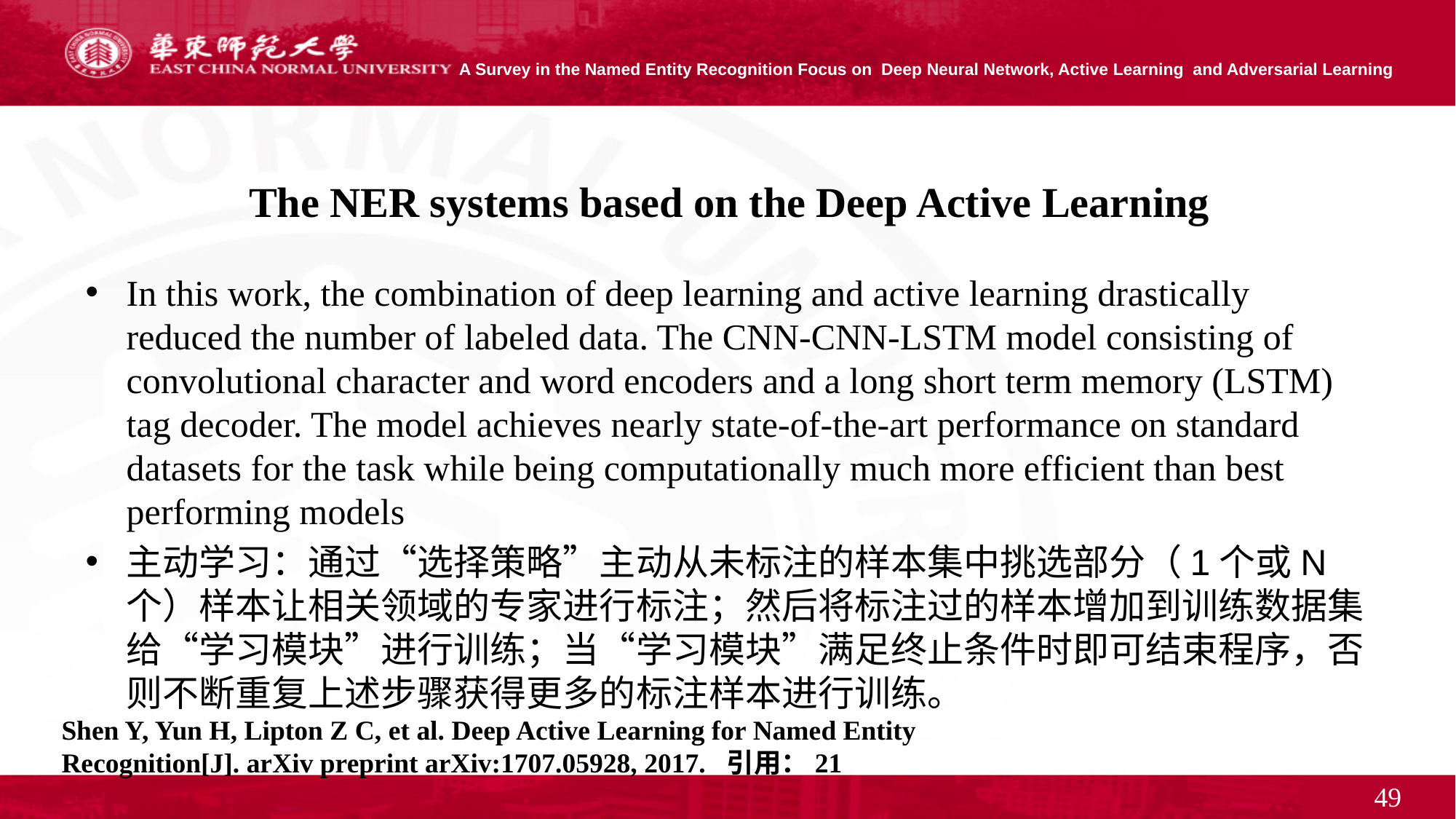

# The NER systems based on the Deep Active Learning
In this work, the combination of deep learning and active learning drastically reduced the number of labeled data. The CNN-CNN-LSTM model consisting of convolutional character and word encoders and a long short term memory (LSTM) tag decoder. The model achieves nearly state-of-the-art performance on standard datasets for the task while being computationally much more efficient than best performing models
主动学习：通过“选择策略”主动从未标注的样本集中挑选部分（1个或N个）样本让相关领域的专家进行标注；然后将标注过的样本增加到训练数据集给“学习模块”进行训练；当“学习模块”满足终止条件时即可结束程序，否则不断重复上述步骤获得更多的标注样本进行训练。

Shen Y, Yun H, Lipton Z C, et al. Deep Active Learning for Named Entity Recognition[J]. arXiv preprint arXiv:1707.05928, 2017.  引用：21
49